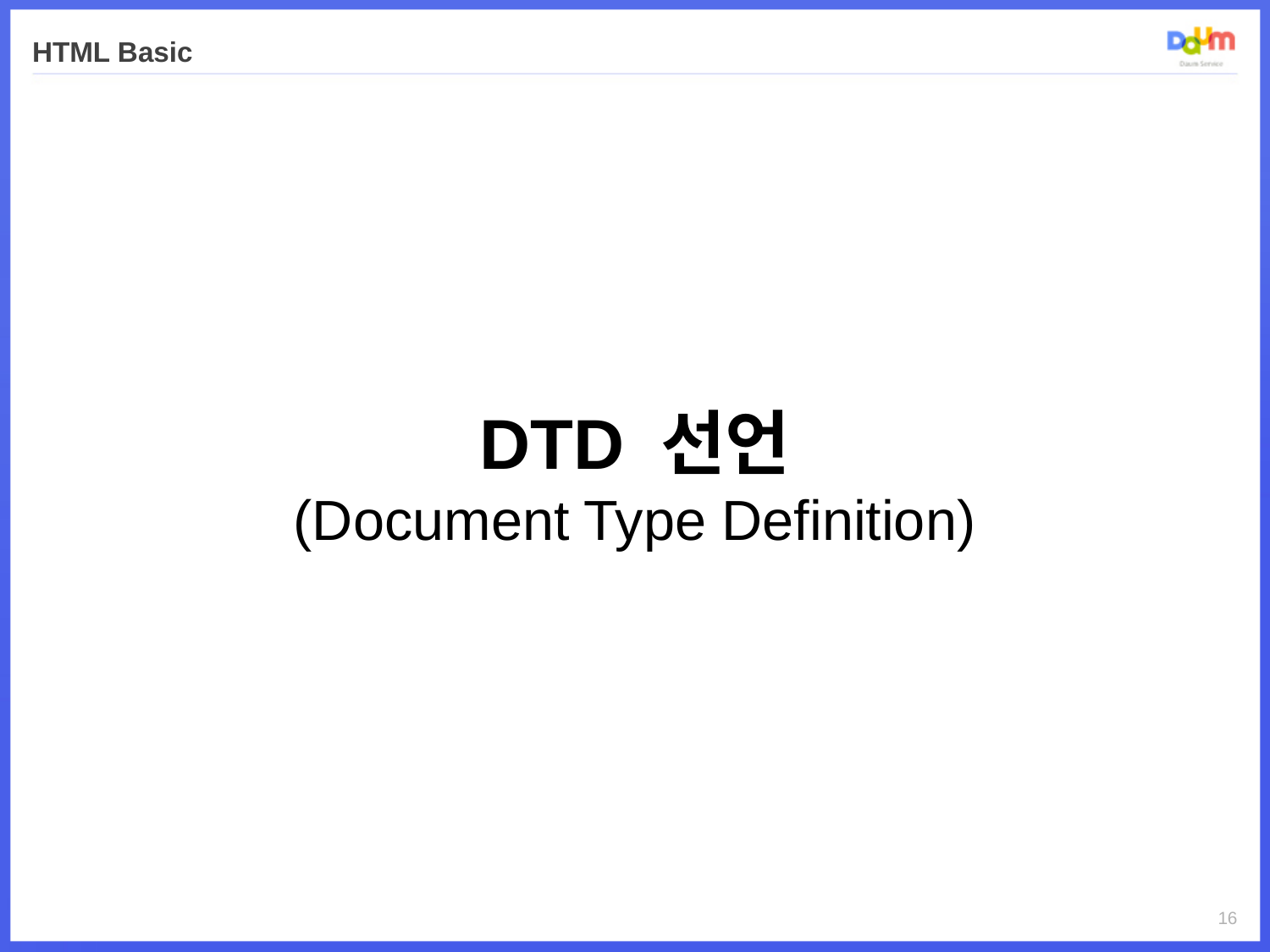

# HTML Basic
DTD 선언
(Document Type Definition)
16